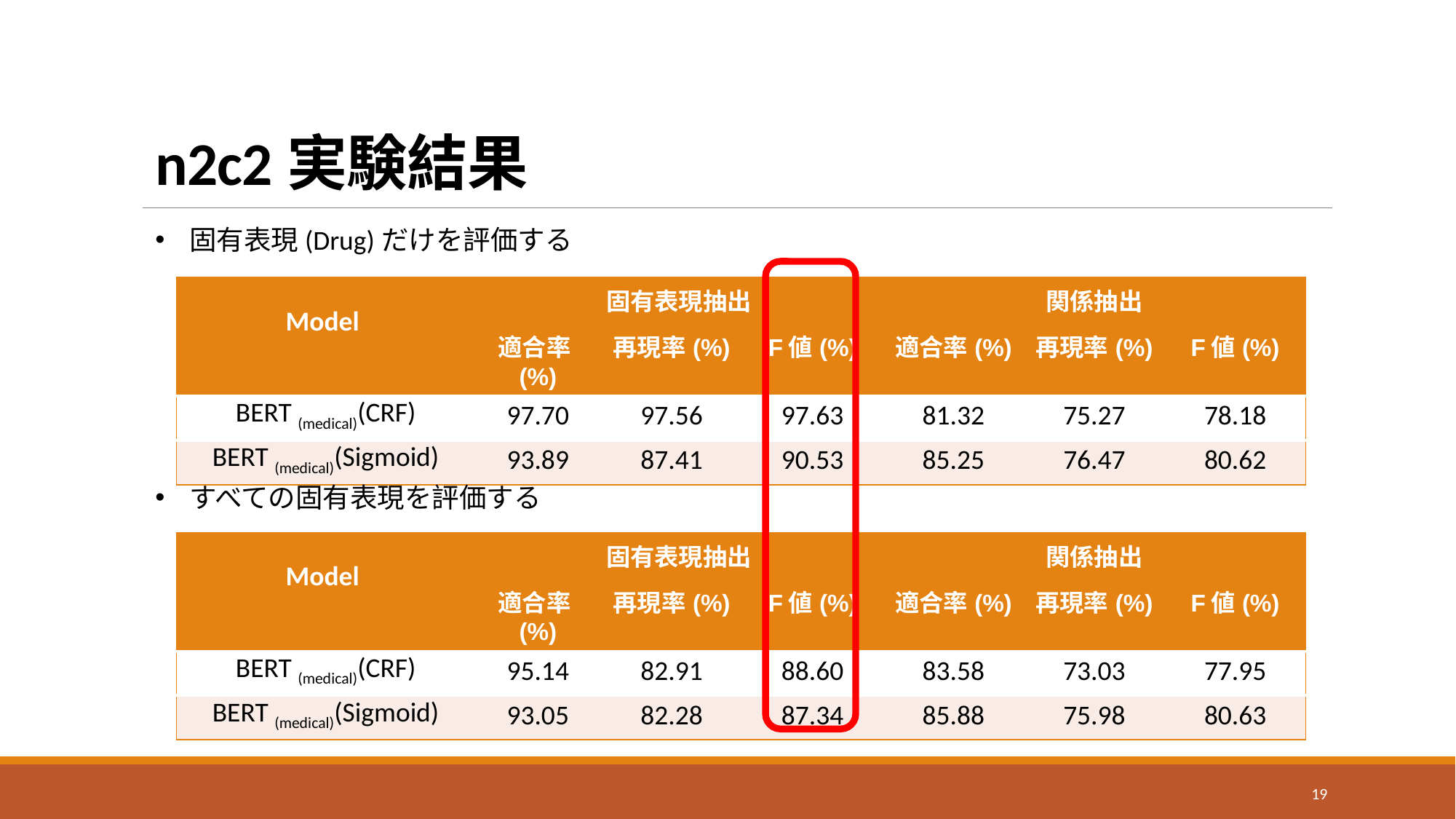

# n2c2実験結果
固有表現(Drug)だけを評価する

| Model | 固有表現抽出 |  |  | 関係抽出 |  |  |
| --- | --- | --- | --- | --- | --- | --- |
|  | 適合率(%) | 再現率(%) | F値(%) | 適合率(%) | 再現率(%) | F値(%) |
| BERT (medical)(CRF) | 97.70 | 97.56 | 97.63 | 81.32 | 75.27 | 78.18 |
| BERT (medical)(Sigmoid) | 93.89 | 87.41 | 90.53 | 85.25 | 76.47 | 80.62 |
すべての固有表現を評価する
| Model | 固有表現抽出 |  |  | 関係抽出 |  |  |
| --- | --- | --- | --- | --- | --- | --- |
|  | 適合率(%) | 再現率(%) | F値(%) | 適合率(%) | 再現率(%) | F値(%) |
| BERT (medical)(CRF) | 95.14 | 82.91 | 88.60 | 83.58 | 73.03 | 77.95 |
| BERT (medical)(Sigmoid) | 93.05 | 82.28 | 87.34 | 85.88 | 75.98 | 80.63 |
19